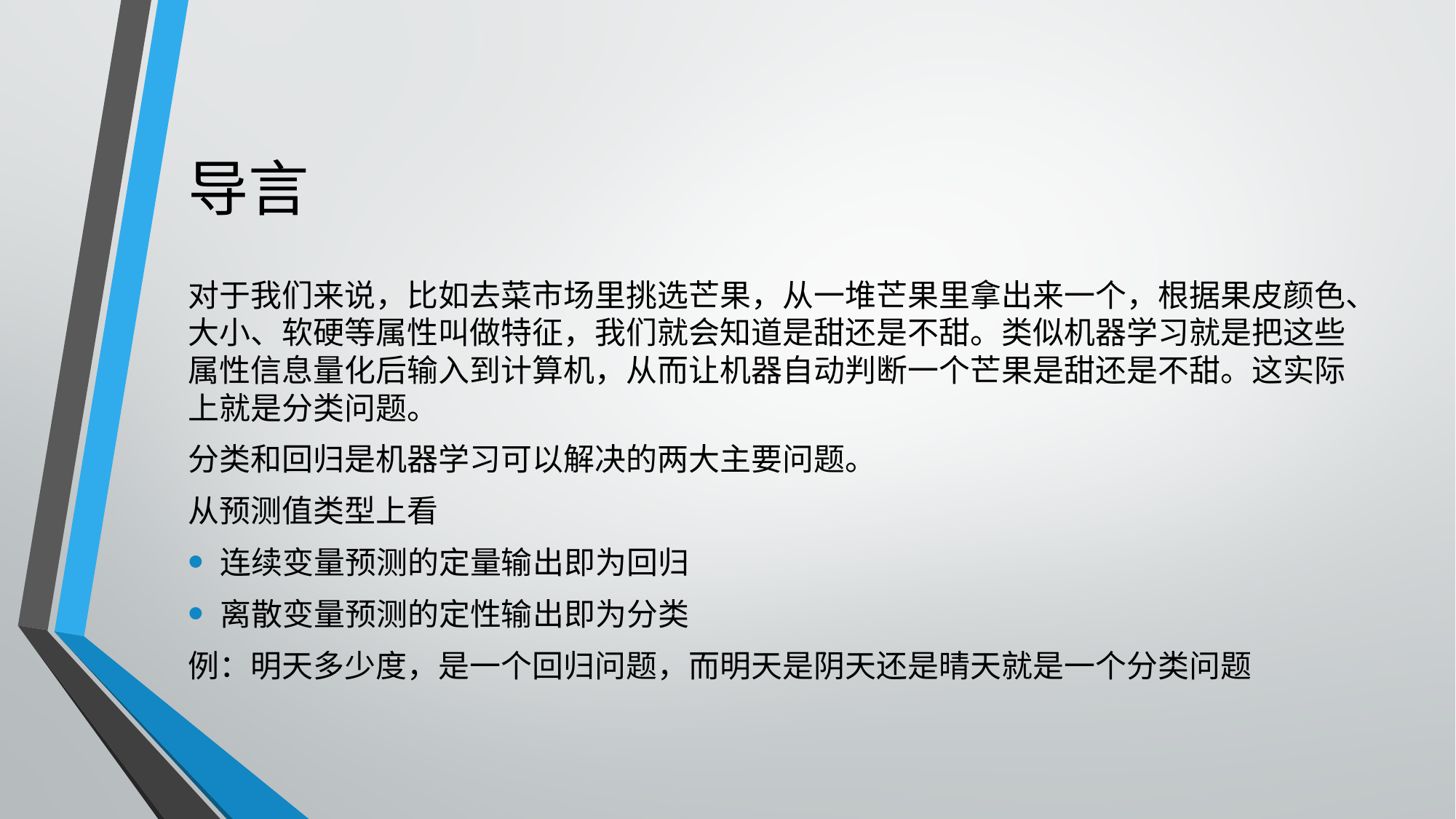

# 导言

对于我们来说，比如去菜市场里挑选芒果，从一堆芒果里拿出来一个，根据果皮颜色、大小、软硬等属性叫做特征，我们就会知道是甜还是不甜。类似机器学习就是把这些属性信息量化后输入到计算机，从而让机器自动判断一个芒果是甜还是不甜。这实际上就是分类问题。
分类和回归是机器学习可以解决的两大主要问题。
从预测值类型上看
连续变量预测的定量输出即为回归
离散变量预测的定性输出即为分类
例：明天多少度，是一个回归问题，而明天是阴天还是晴天就是一个分类问题